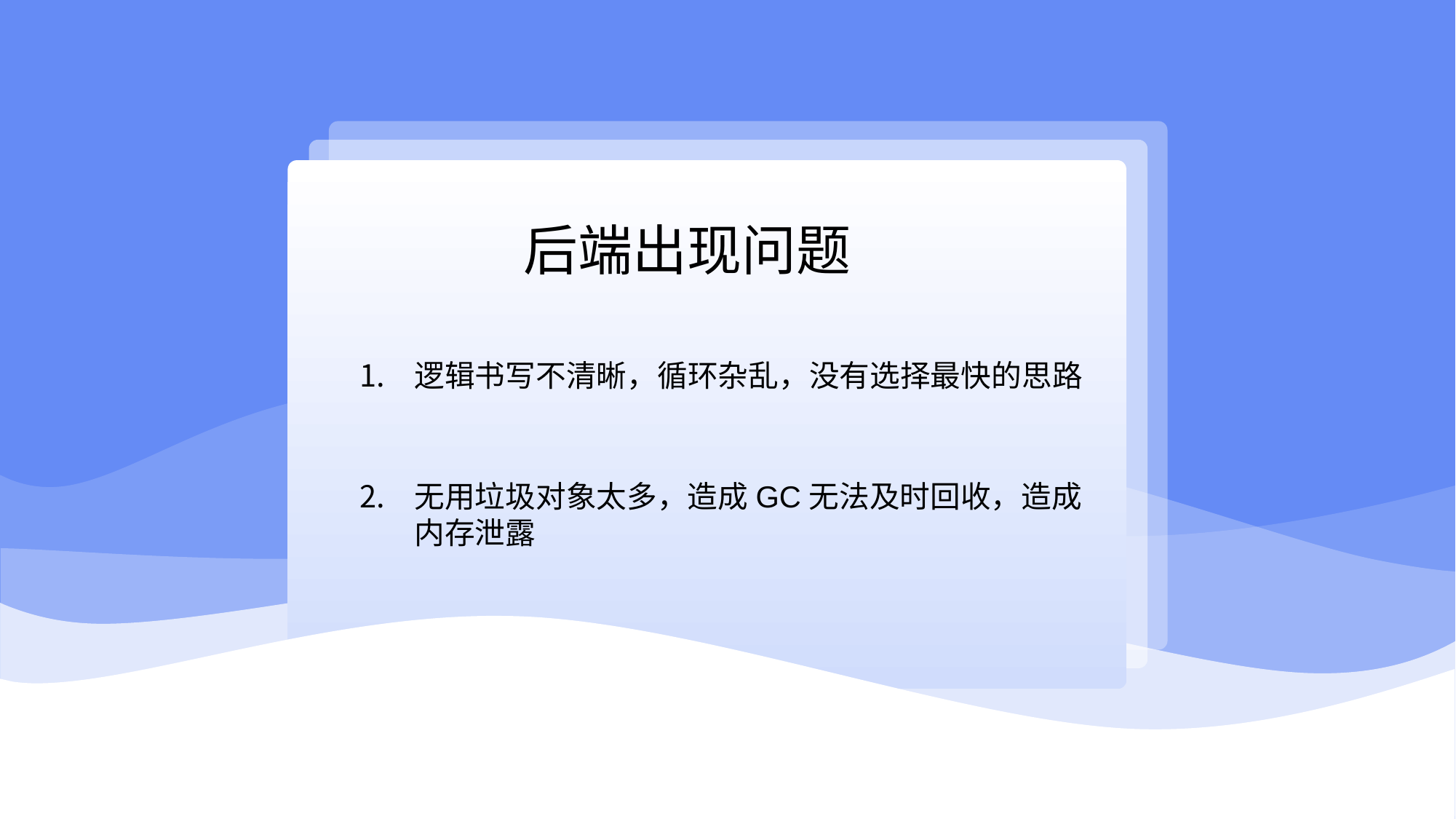

后端出现问题
逻辑书写不清晰，循环杂乱，没有选择最快的思路

无用垃圾对象太多，造成GC无法及时回收，造成内存泄露